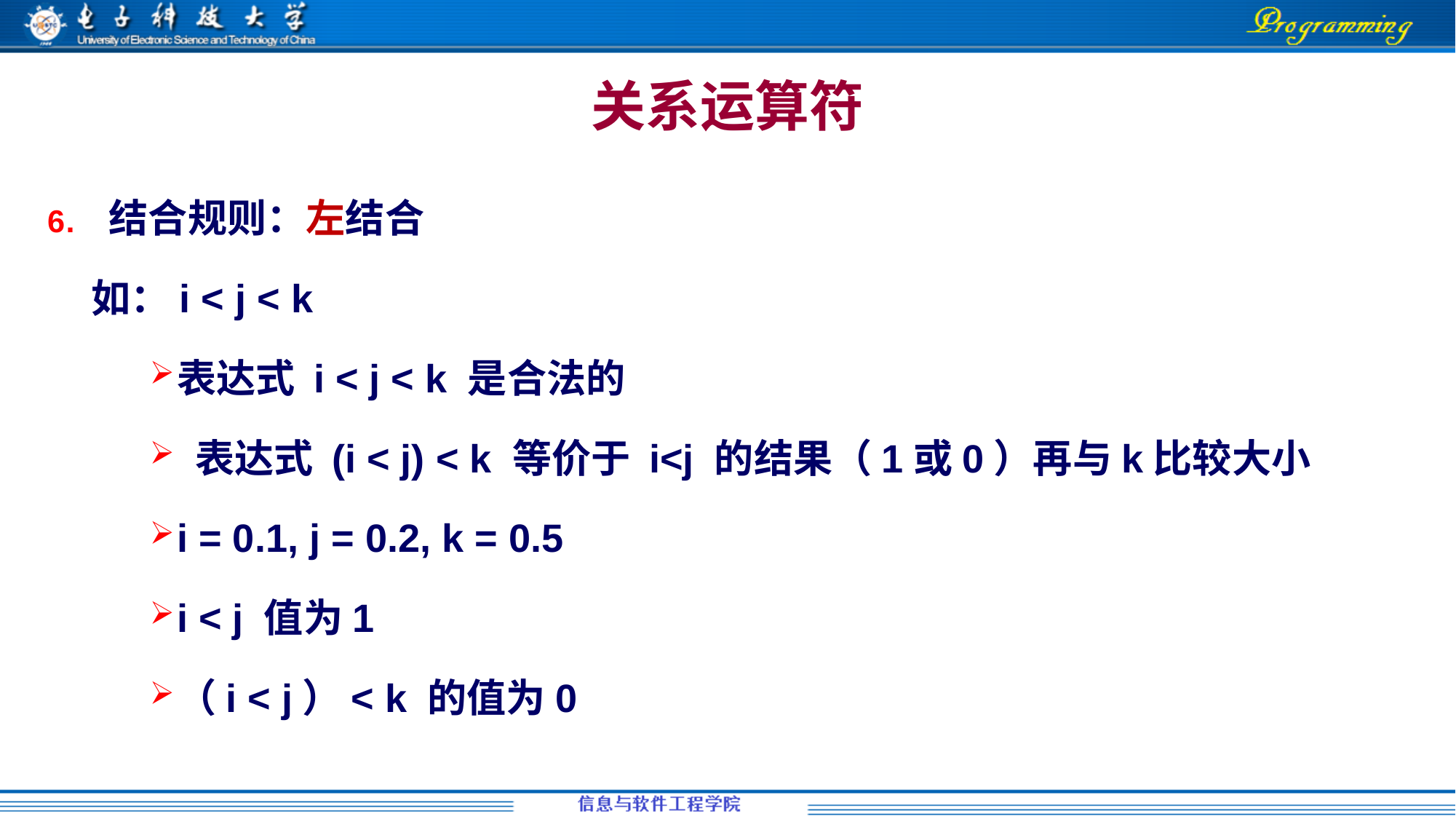

# 关系运算符
结合规则：左结合
如：i < j < k
表达式 i < j < k 是合法的
 表达式 (i < j) < k 等价于 i<j 的结果（1或0）再与k比较大小
i = 0.1, j = 0.2, k = 0.5
i < j 值为1
（i < j）< k 的值为0